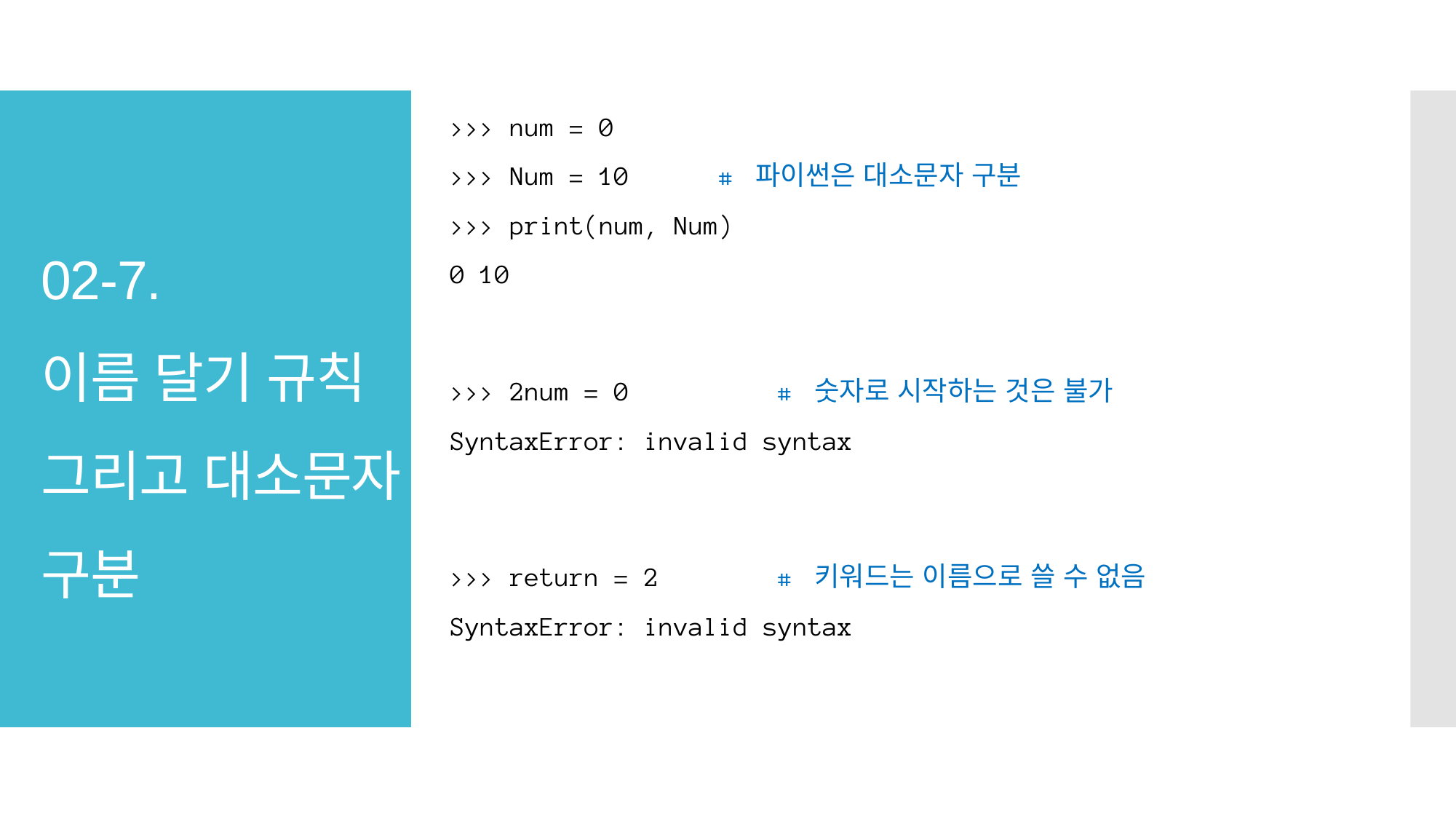

>>> num = 0
>>> Num = 10      # 파이썬은 대소문자 구분
>>> print(num, Num)
0 10
# 02-7. 이름 달기 규칙 그리고 대소문자 구분
>>> 2num = 0		# 숫자로 시작하는 것은 불가
SyntaxError: invalid syntax
>>> return = 2		# 키워드는 이름으로 쓸 수 없음
SyntaxError: invalid syntax